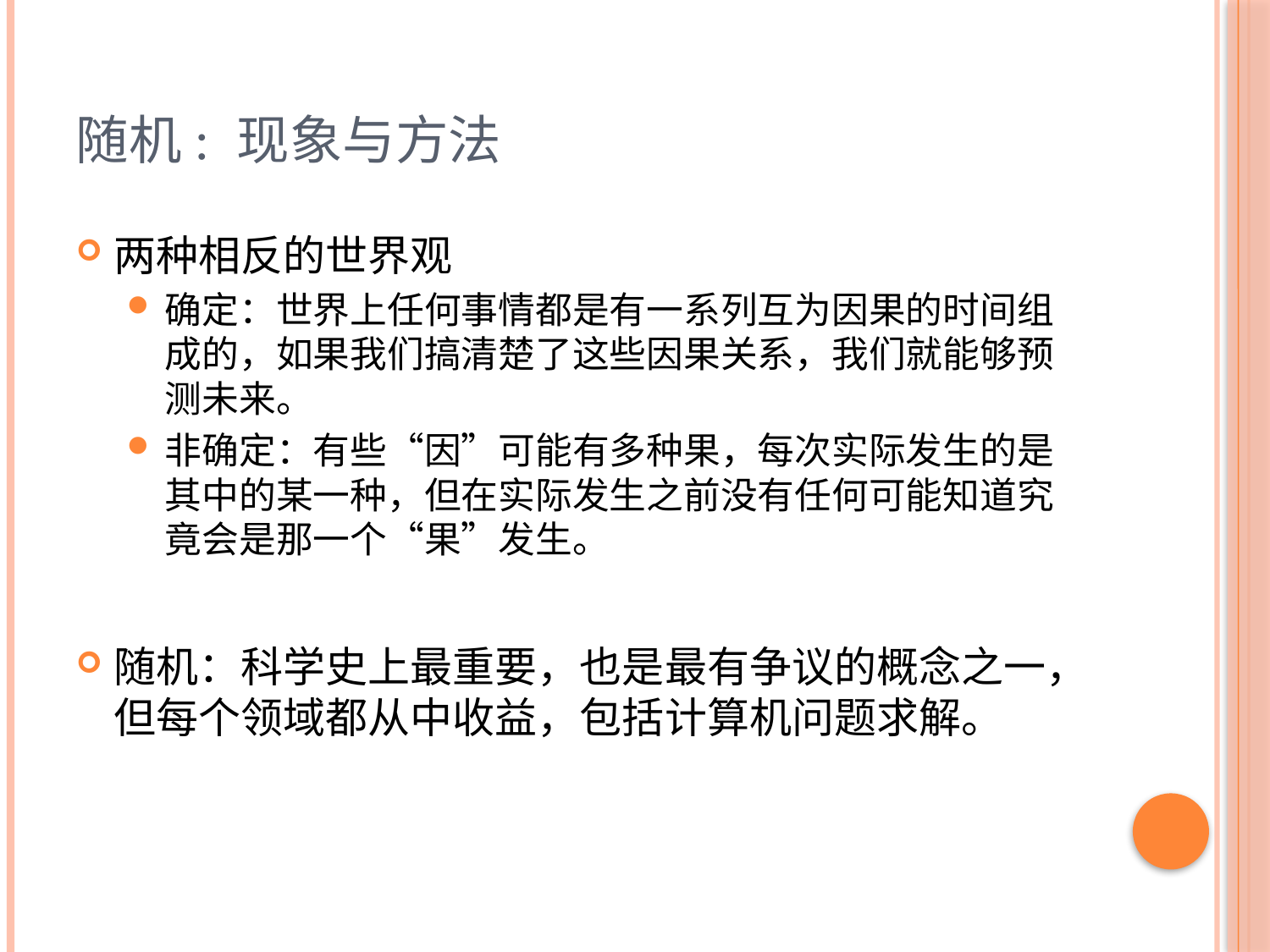

# 随机: 现象与方法
两种相反的世界观
确定：世界上任何事情都是有一系列互为因果的时间组成的，如果我们搞清楚了这些因果关系，我们就能够预测未来。
非确定：有些“因”可能有多种果，每次实际发生的是其中的某一种，但在实际发生之前没有任何可能知道究竟会是那一个“果”发生。

随机：科学史上最重要，也是最有争议的概念之一，但每个领域都从中收益，包括计算机问题求解。